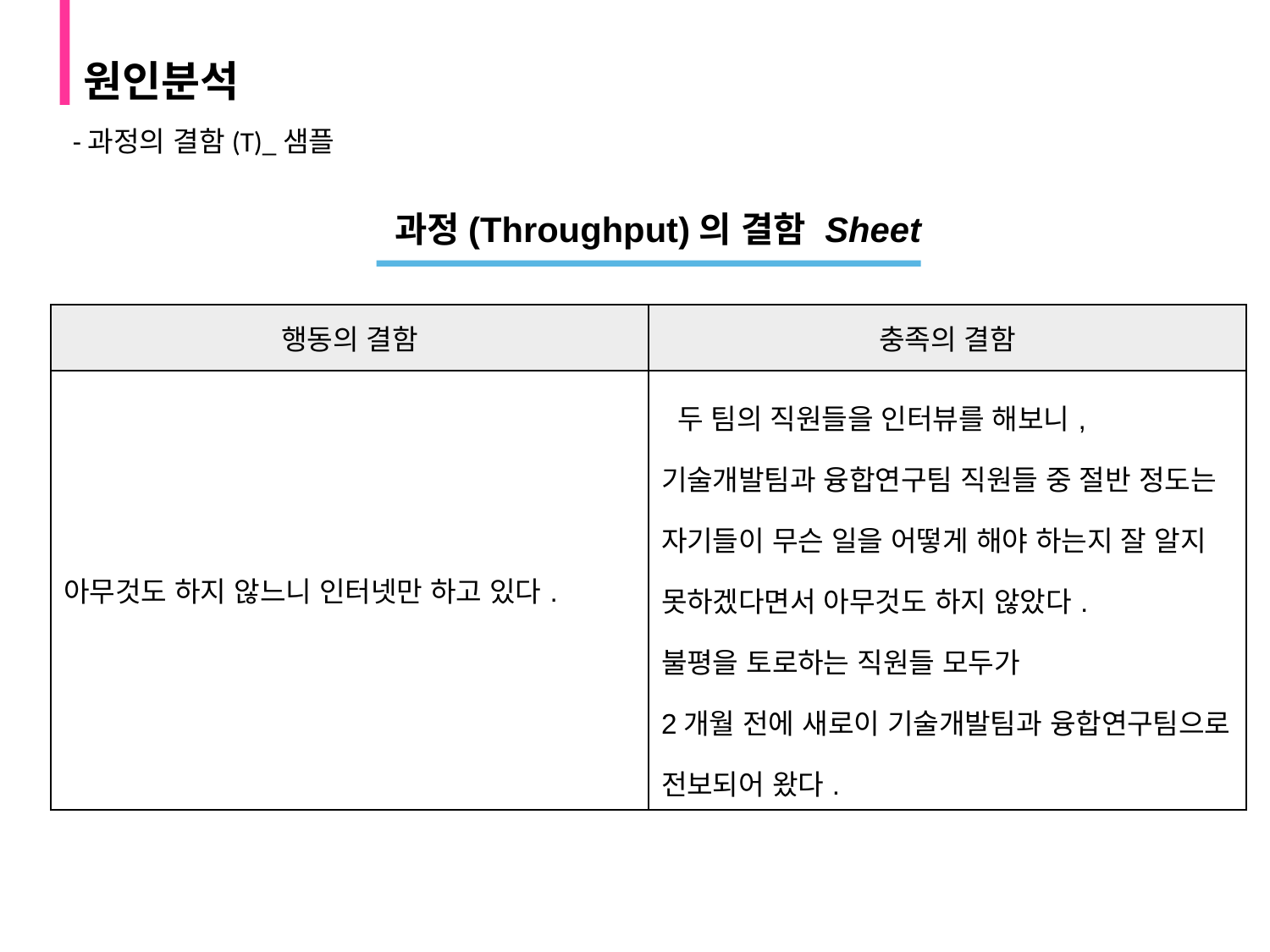

원인분석
-과정의 결함(T)_샘플
 과정(Throughput)의 결함 Sheet

| 행동의 결함 | 충족의 결함 |
| --- | --- |
| 아무것도 하지 않느니 인터넷만 하고 있다. | 두 팀의 직원들을 인터뷰를 해보니, 기술개발팀과 융합연구팀 직원들 중 절반 정도는 자기들이 무슨 일을 어떻게 해야 하는지 잘 알지 못하겠다면서 아무것도 하지 않았다. 불평을 토로하는 직원들 모두가 2개월 전에 새로이 기술개발팀과 융합연구팀으로 전보되어 왔다. |